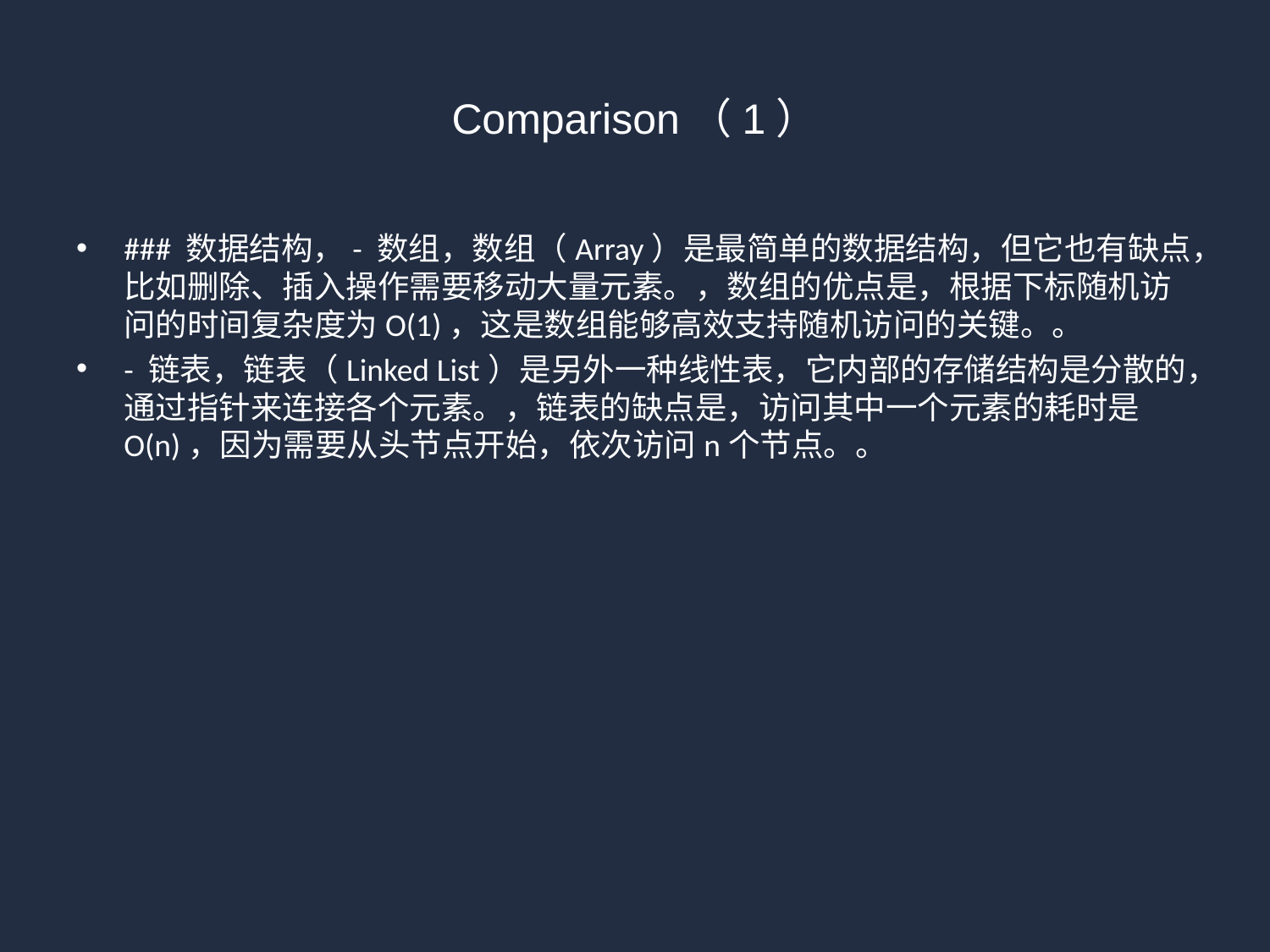

# Comparison（1）
### 数据结构，- 数组，数组（Array）是最简单的数据结构，但它也有缺点，比如删除、插入操作需要移动大量元素。，数组的优点是，根据下标随机访问的时间复杂度为O(1)，这是数组能够高效支持随机访问的关键。。
- 链表，链表（Linked List）是另外一种线性表，它内部的存储结构是分散的，通过指针来连接各个元素。，链表的缺点是，访问其中一个元素的耗时是O(n)，因为需要从头节点开始，依次访问n个节点。。